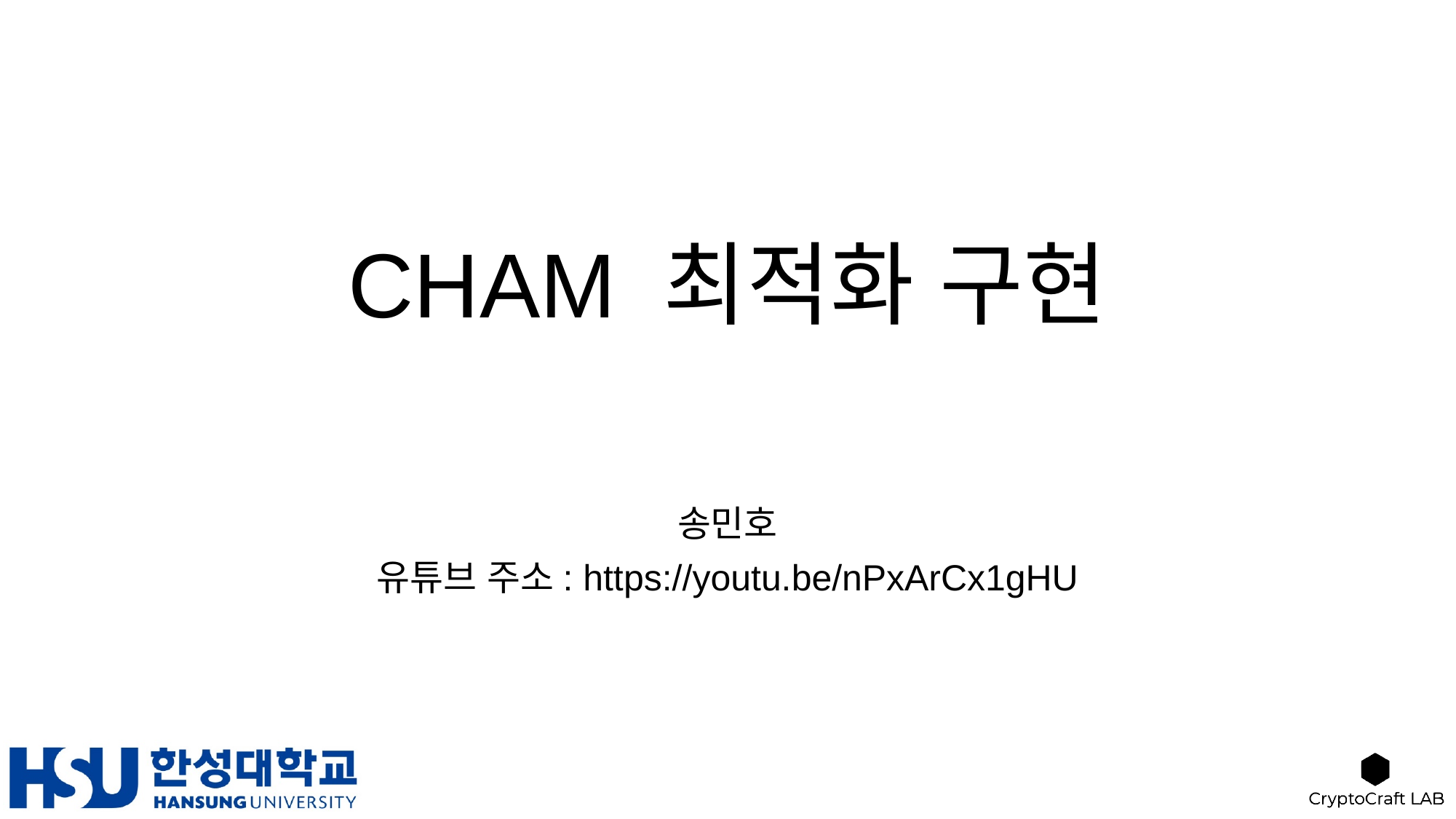

# CHAM 최적화 구현
송민호
유튜브 주소: https://youtu.be/nPxArCx1gHU